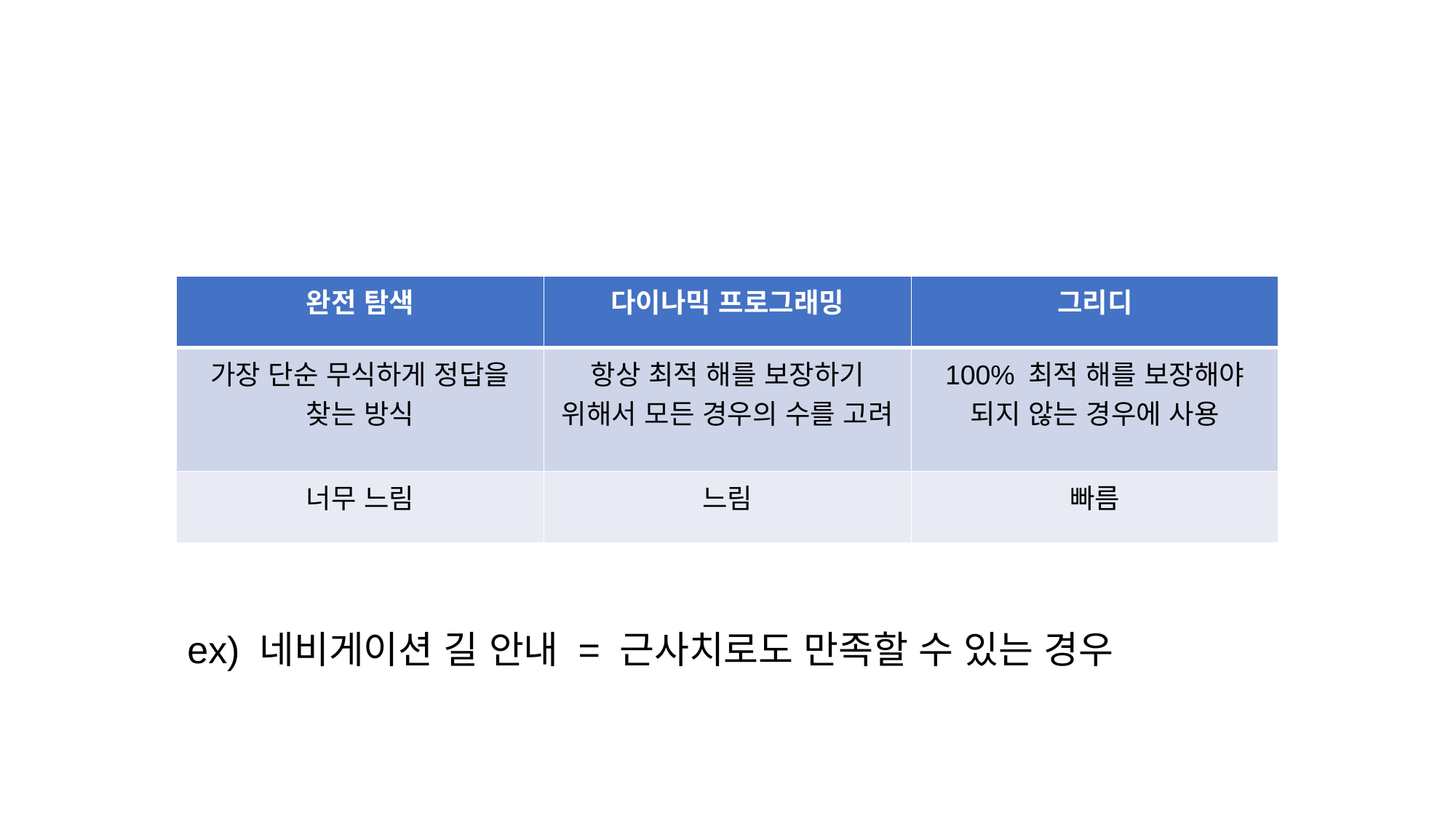

| 완전 탐색 | 다이나믹 프로그래밍 | 그리디 |
| --- | --- | --- |
| 가장 단순 무식하게 정답을 찾는 방식 | 항상 최적 해를 보장하기 위해서 모든 경우의 수를 고려 | 100% 최적 해를 보장해야 되지 않는 경우에 사용 |
| 너무 느림 | 느림 | 빠름 |
ex) 네비게이션 길 안내 = 근사치로도 만족할 수 있는 경우